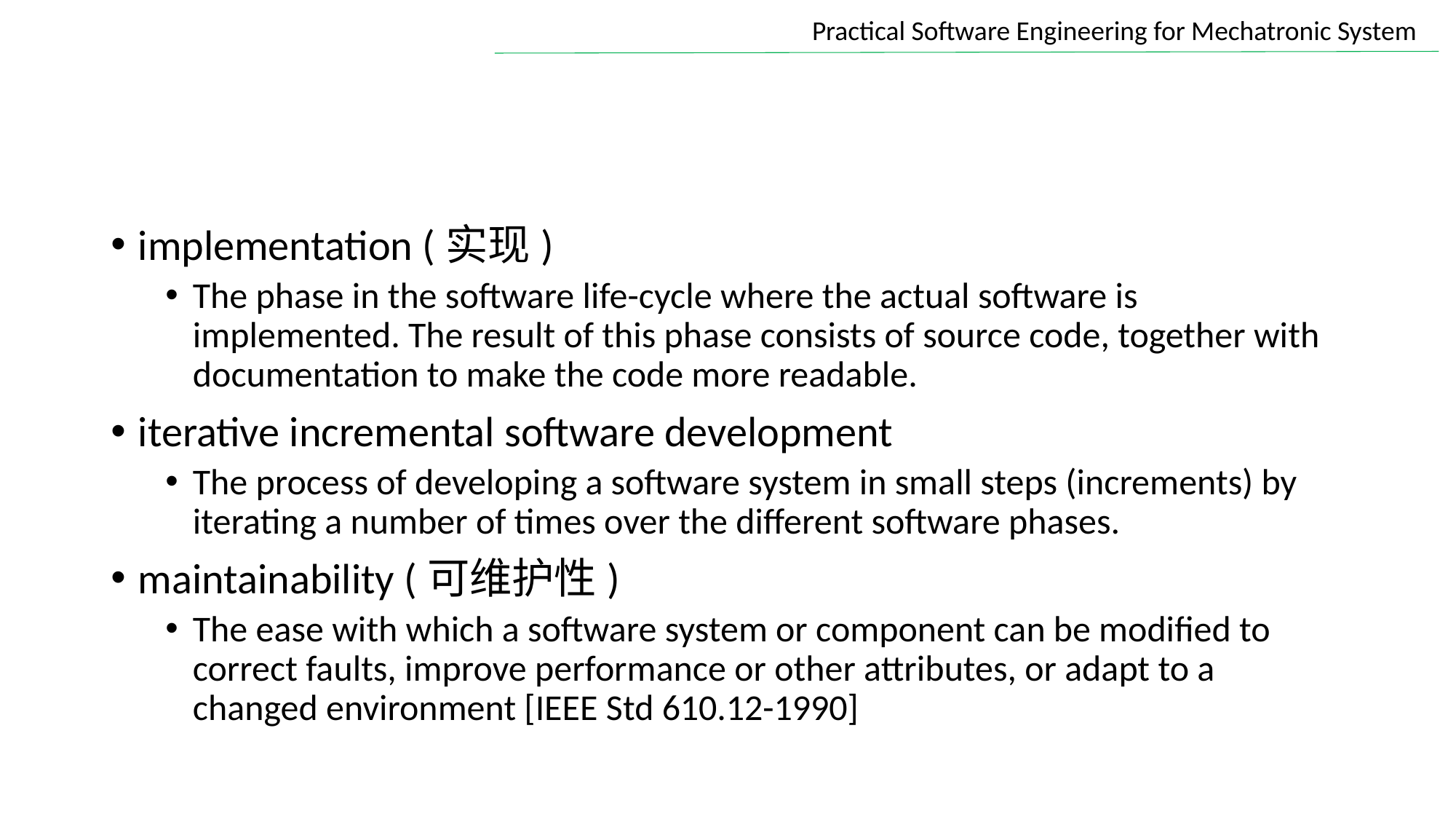

#
implementation (实现)
The phase in the software life-cycle where the actual software is implemented. The result of this phase consists of source code, together with documentation to make the code more readable.
iterative incremental software development
The process of developing a software system in small steps (increments) by iterating a number of times over the different software phases.
maintainability (可维护性)
The ease with which a software system or component can be modified to correct faults, improve performance or other attributes, or adapt to a changed environment [IEEE Std 610.12-1990]

18